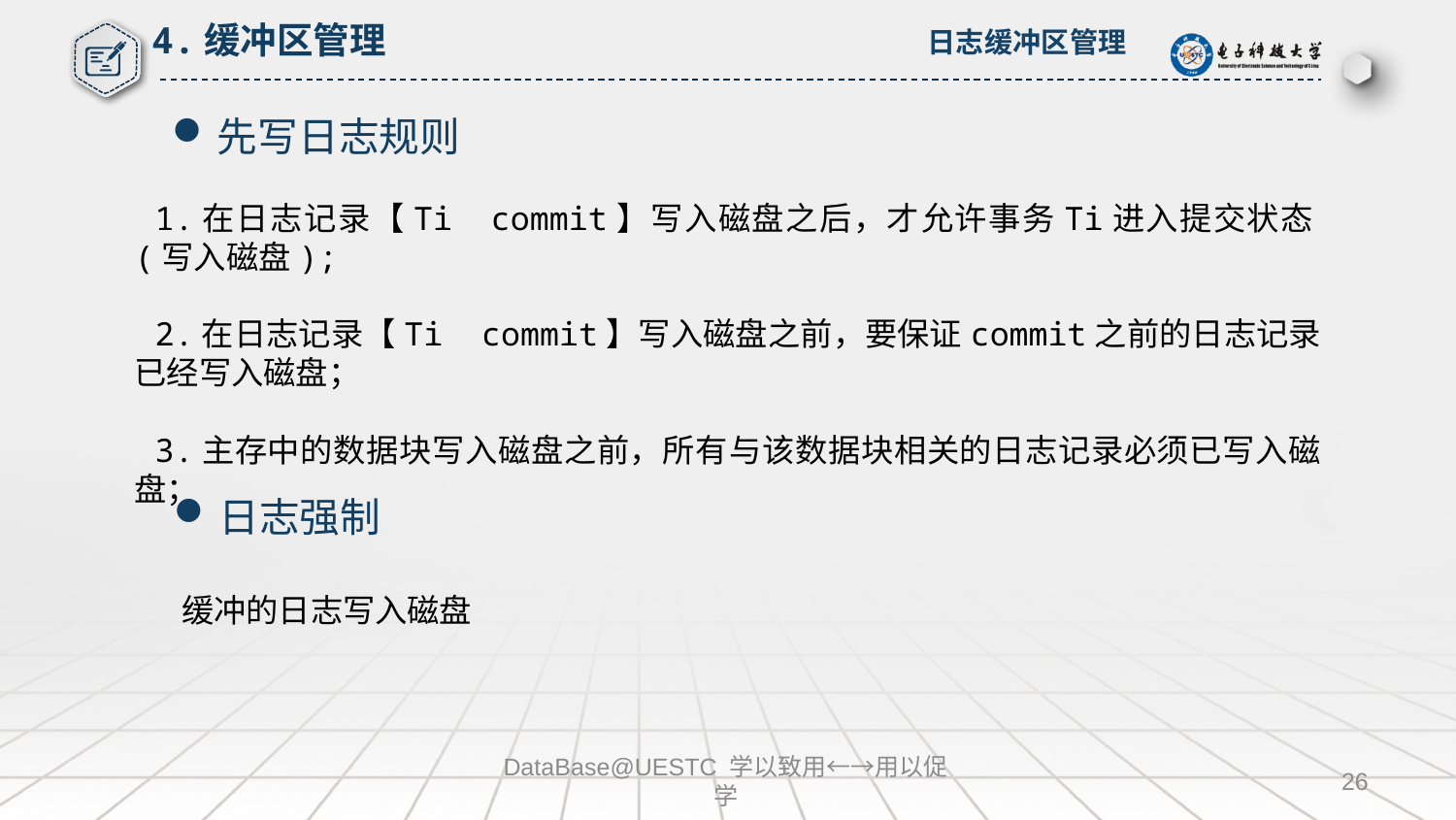

4.缓冲区管理
日志缓冲区管理
先写日志规则
1.在日志记录【Ti  commit】写入磁盘之后，才允许事务Ti进入提交状态(写入磁盘);

2.在日志记录【Ti  commit】写入磁盘之前，要保证commit之前的日志记录已经写入磁盘；

3.主存中的数据块写入磁盘之前，所有与该数据块相关的日志记录必须已写入磁盘；
日志强制
缓冲的日志写入磁盘
DataBase@UESTC 学以致用←→用以促学
26